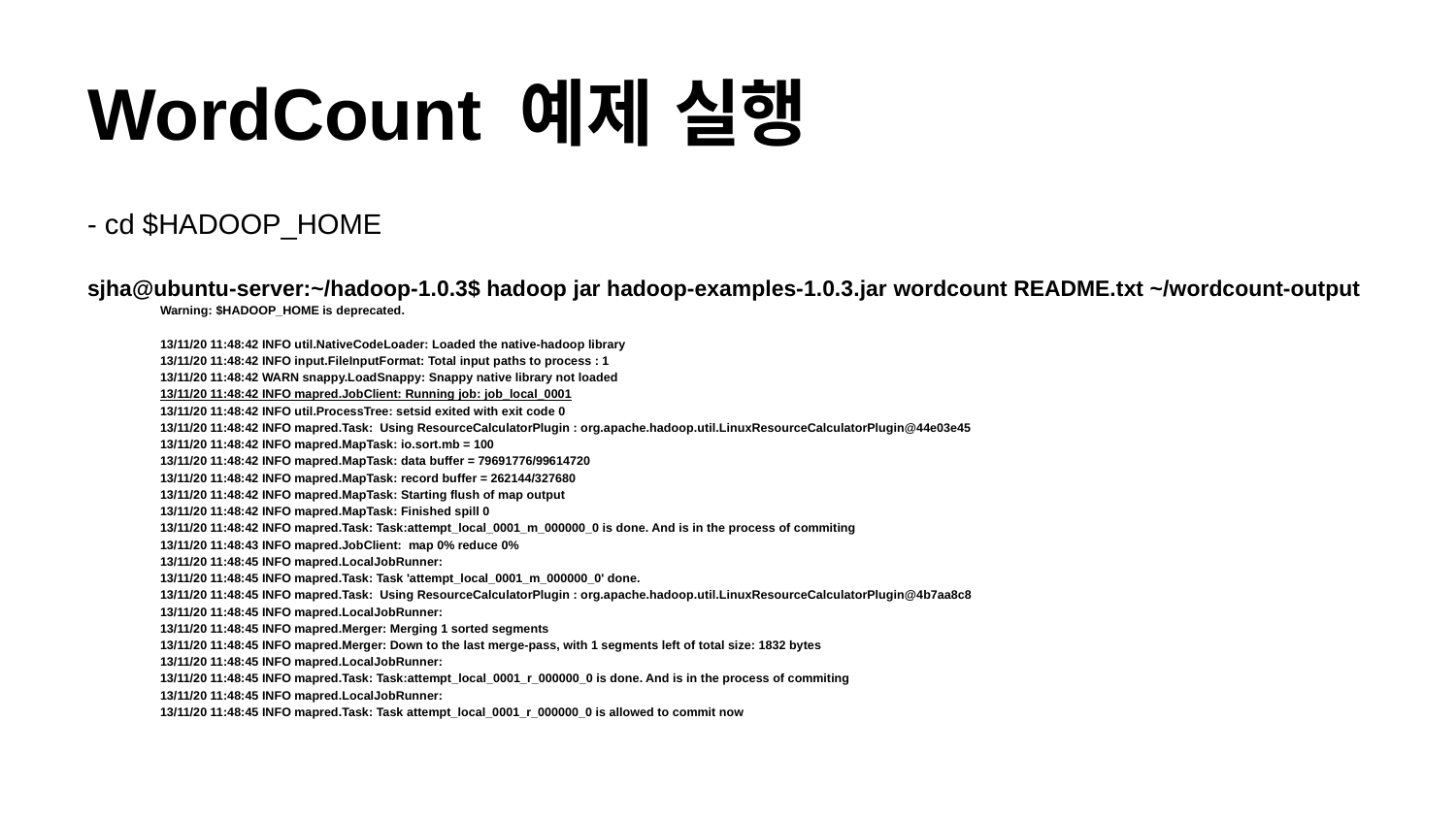

# WordCount 예제 실행
- cd $HADOOP_HOME

sjha@ubuntu-server:~/hadoop-1.0.3$ hadoop jar hadoop-examples-1.0.3.jar wordcount README.txt ~/wordcount-output
Warning: $HADOOP_HOME is deprecated.

13/11/20 11:48:42 INFO util.NativeCodeLoader: Loaded the native-hadoop library
13/11/20 11:48:42 INFO input.FileInputFormat: Total input paths to process : 1
13/11/20 11:48:42 WARN snappy.LoadSnappy: Snappy native library not loaded
13/11/20 11:48:42 INFO mapred.JobClient: Running job: job_local_0001
13/11/20 11:48:42 INFO util.ProcessTree: setsid exited with exit code 0
13/11/20 11:48:42 INFO mapred.Task:  Using ResourceCalculatorPlugin : org.apache.hadoop.util.LinuxResourceCalculatorPlugin@44e03e45
13/11/20 11:48:42 INFO mapred.MapTask: io.sort.mb = 100
13/11/20 11:48:42 INFO mapred.MapTask: data buffer = 79691776/99614720
13/11/20 11:48:42 INFO mapred.MapTask: record buffer = 262144/327680
13/11/20 11:48:42 INFO mapred.MapTask: Starting flush of map output
13/11/20 11:48:42 INFO mapred.MapTask: Finished spill 0
13/11/20 11:48:42 INFO mapred.Task: Task:attempt_local_0001_m_000000_0 is done. And is in the process of commiting
13/11/20 11:48:43 INFO mapred.JobClient:  map 0% reduce 0%
13/11/20 11:48:45 INFO mapred.LocalJobRunner:
13/11/20 11:48:45 INFO mapred.Task: Task 'attempt_local_0001_m_000000_0' done.
13/11/20 11:48:45 INFO mapred.Task:  Using ResourceCalculatorPlugin : org.apache.hadoop.util.LinuxResourceCalculatorPlugin@4b7aa8c8
13/11/20 11:48:45 INFO mapred.LocalJobRunner:
13/11/20 11:48:45 INFO mapred.Merger: Merging 1 sorted segments
13/11/20 11:48:45 INFO mapred.Merger: Down to the last merge-pass, with 1 segments left of total size: 1832 bytes
13/11/20 11:48:45 INFO mapred.LocalJobRunner:
13/11/20 11:48:45 INFO mapred.Task: Task:attempt_local_0001_r_000000_0 is done. And is in the process of commiting
13/11/20 11:48:45 INFO mapred.LocalJobRunner:
13/11/20 11:48:45 INFO mapred.Task: Task attempt_local_0001_r_000000_0 is allowed to commit now